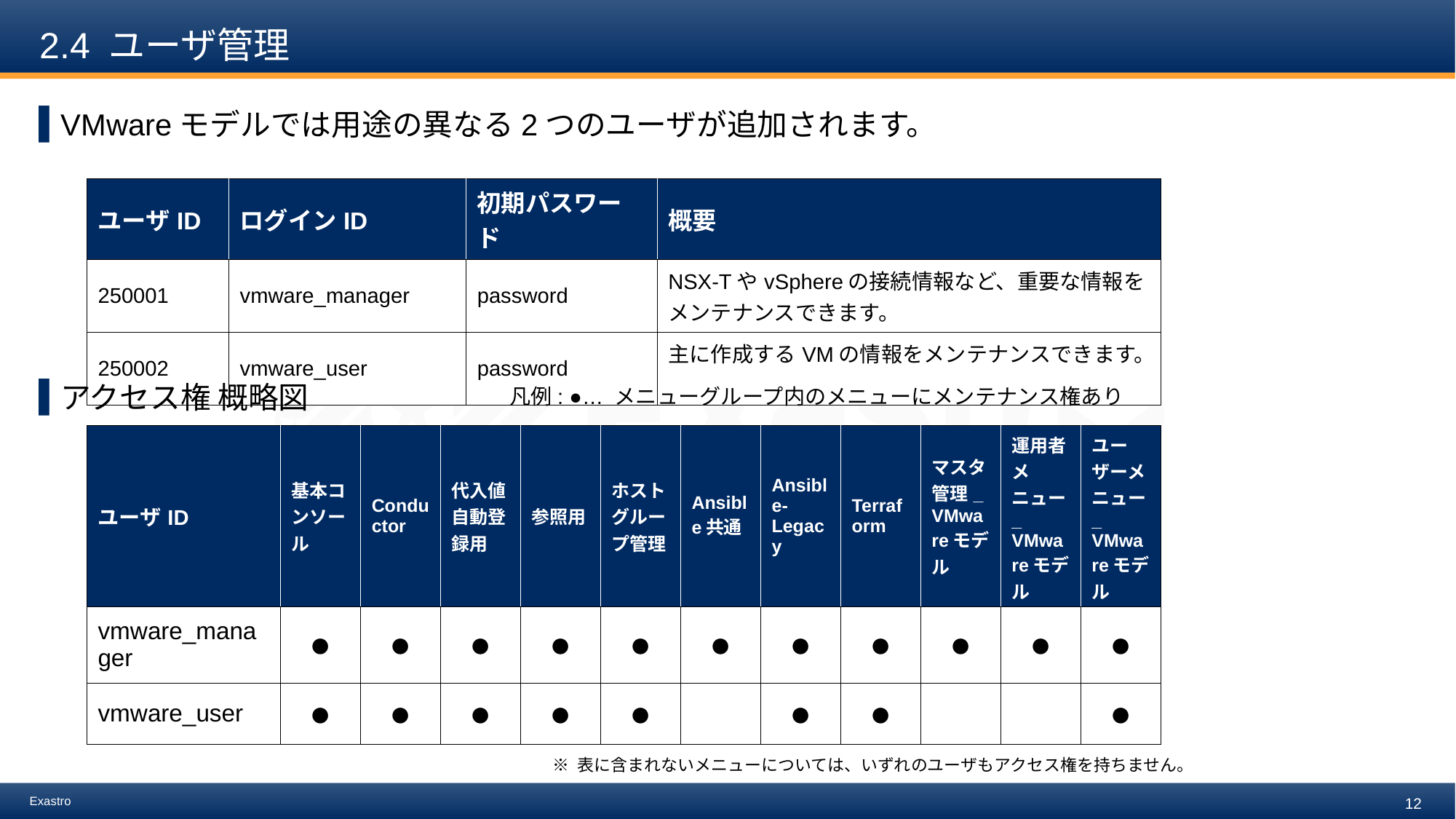

# 2.4 ユーザ管理
VMwareモデルでは用途の異なる2つのユーザが追加されます。
| ユーザID​ | ログインID​ | 初期パスワード​ | 概要​ |
| --- | --- | --- | --- |
| 250001​ | vmware\_manager​ | password​ | NSX-TやvSphereの接続情報など、重要な情報をメンテナンスできます。​ |
| 250002​ | vmware\_user​ | password​ | 主に作成するVMの情報をメンテナンスできます。​ |

アクセス権 概略図
凡例: ●… メニューグループ内のメニューにメンテナンス権あり
| ユーザID​ | 基本コンソール​ | Conductor​ | 代入値自動登録用​ | 参照用​ | ホストグループ管理​ | Ansible共通​ | Ansible-Legacy​ | Terraform​ | マスタ管理\_​ VMwareモデル​ | 運用者メニュー\_​ VMwareモデル​ | ユーザーメニュー\_​ VMwareモデル​ |
| --- | --- | --- | --- | --- | --- | --- | --- | --- | --- | --- | --- |
| vmware\_manager​ | ●​ | ●​ | ●​ | ●​ | ●​ | ●​ | ●​ | ●​ | ●​ | ●​ | ●​ |
| vmware\_user​ | ●​ | ●​ | ●​ | ●​ | ●​ | ​ | ●​ | ●​ | ​ | ​ | ●​ |

※ 表に含まれないメニューについては、いずれのユーザもアクセス権を持ちません。